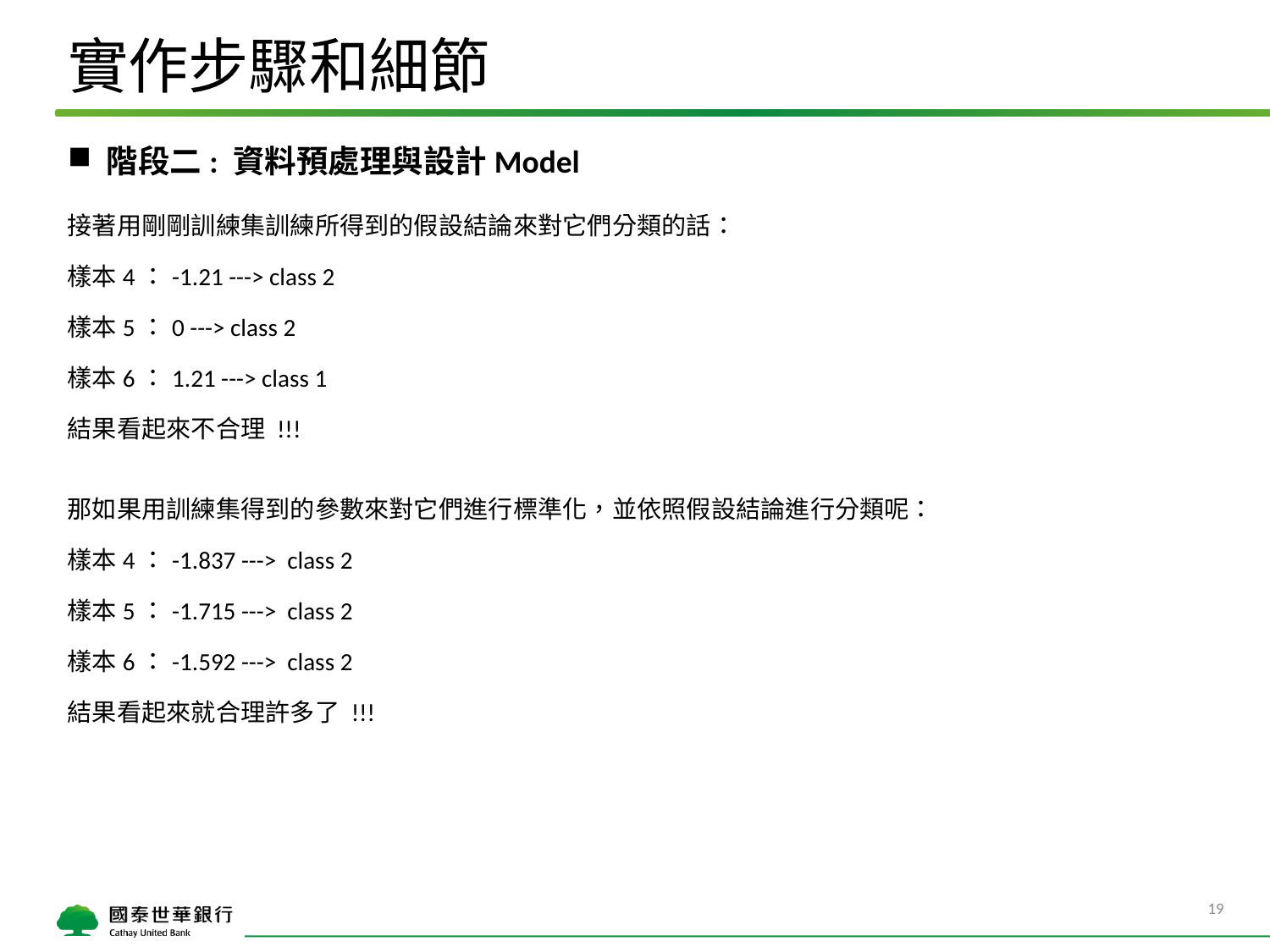

# 實作步驟和細節
 階段二: 資料預處理與設計Model
接著用剛剛訓練集訓練所得到的假設結論來對它們分類的話：
樣本4：-1.21 ---> class 2
樣本5：0 ---> class 2
樣本6：1.21 ---> class 1
結果看起來不合理 !!!
那如果用訓練集得到的參數來對它們進行標準化，並依照假設結論進行分類呢：
樣本4：-1.837 --->  class 2
樣本5：-1.715 --->  class 2
樣本6：-1.592 --->  class 2
結果看起來就合理許多了 !!!
19